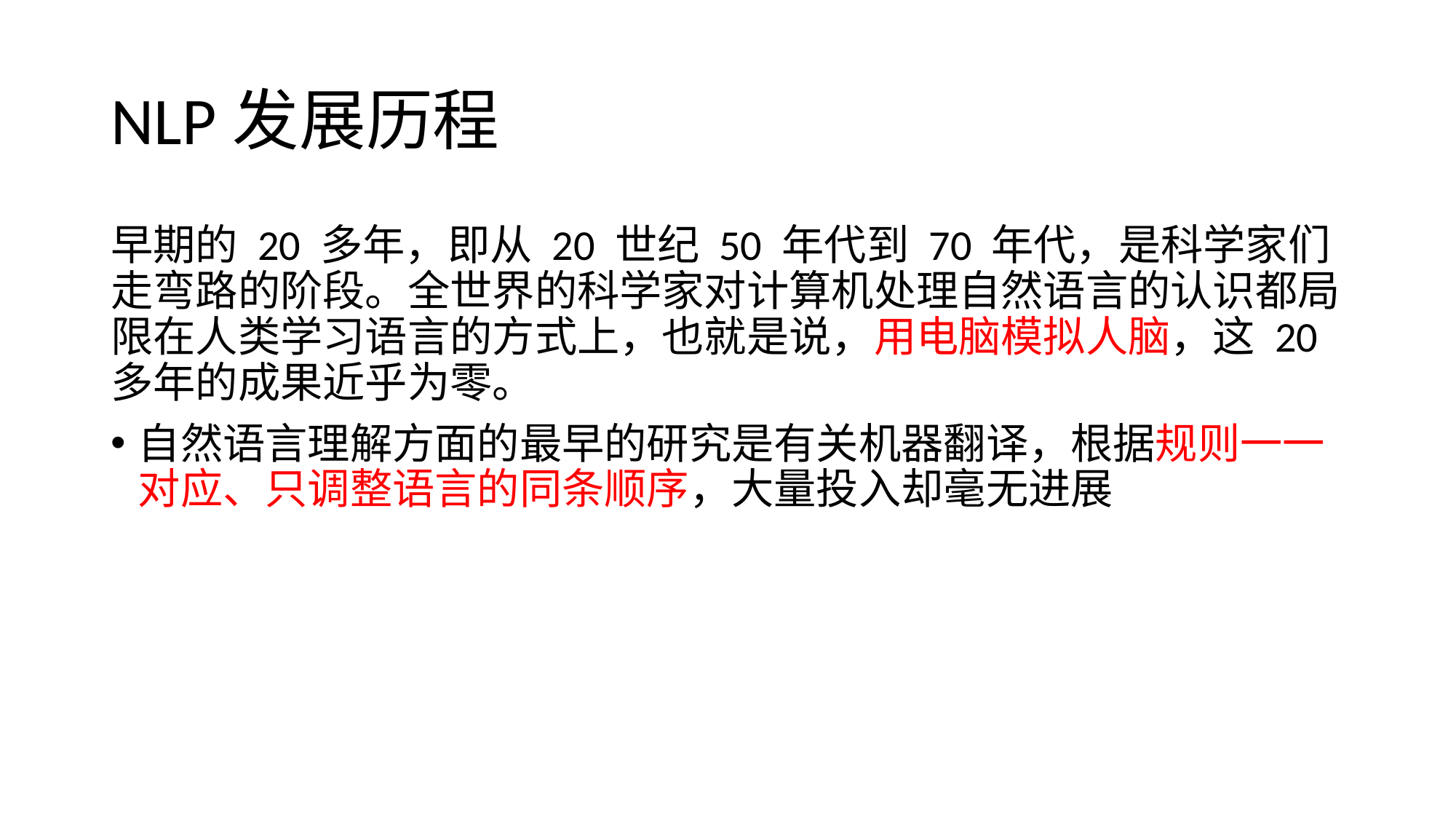

# NLP发展历程
早期的 20 多年，即从 20 世纪 50 年代到 70 年代，是科学家们走弯路的阶段。全世界的科学家对计算机处理自然语言的认识都局限在人类学习语言的方式上，也就是说，用电脑模拟人脑，这 20 多年的成果近乎为零。
自然语言理解方面的最早的研究是有关机器翻译，根据规则一一对应、只调整语言的同条顺序，大量投入却毫无进展